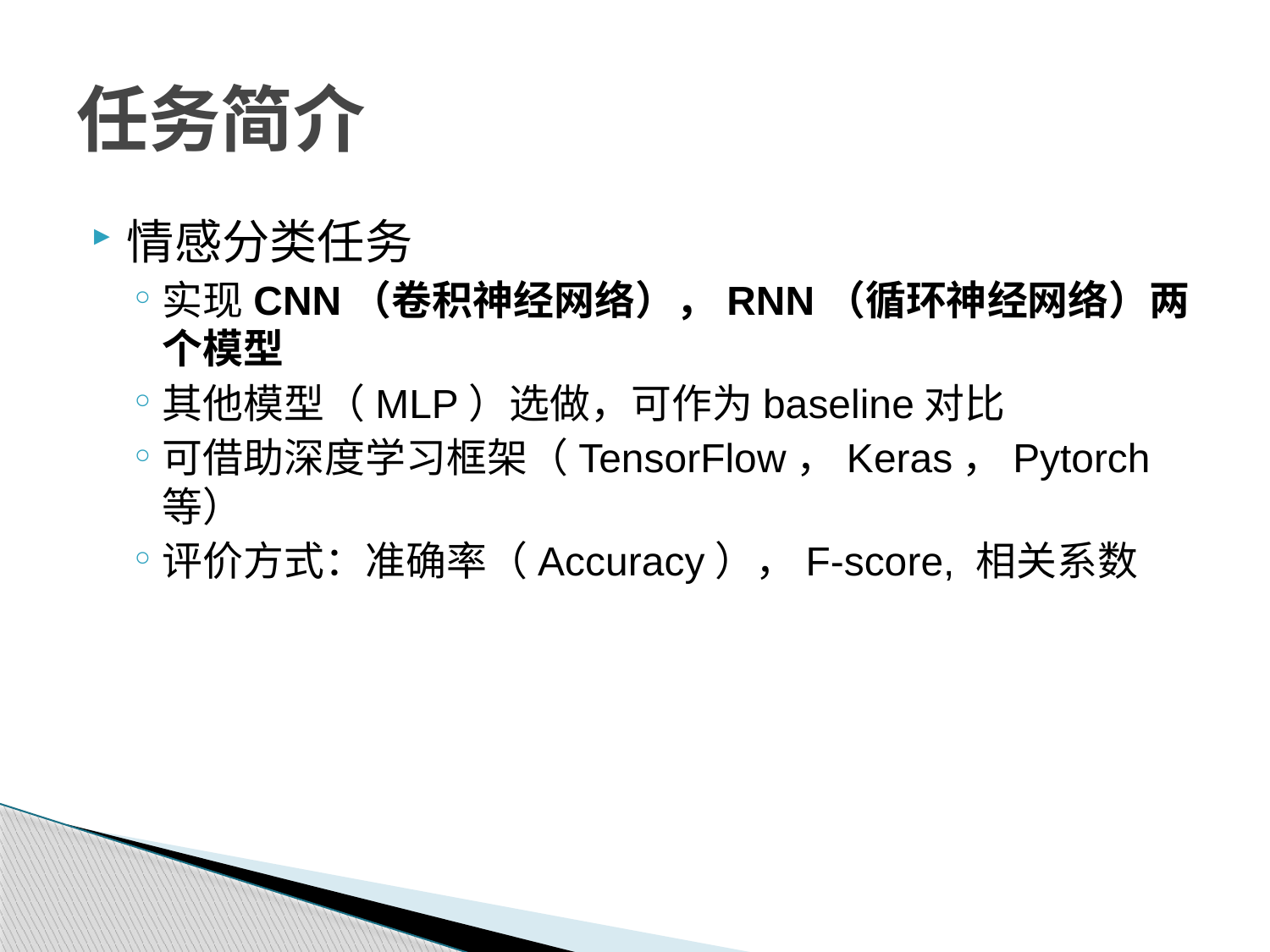

# 任务简介
情感分类任务
实现CNN（卷积神经网络），RNN（循环神经网络）两个模型
其他模型（MLP）选做，可作为baseline对比
可借助深度学习框架（TensorFlow，Keras，Pytorch等）
评价方式：准确率（Accuracy），F-score, 相关系数